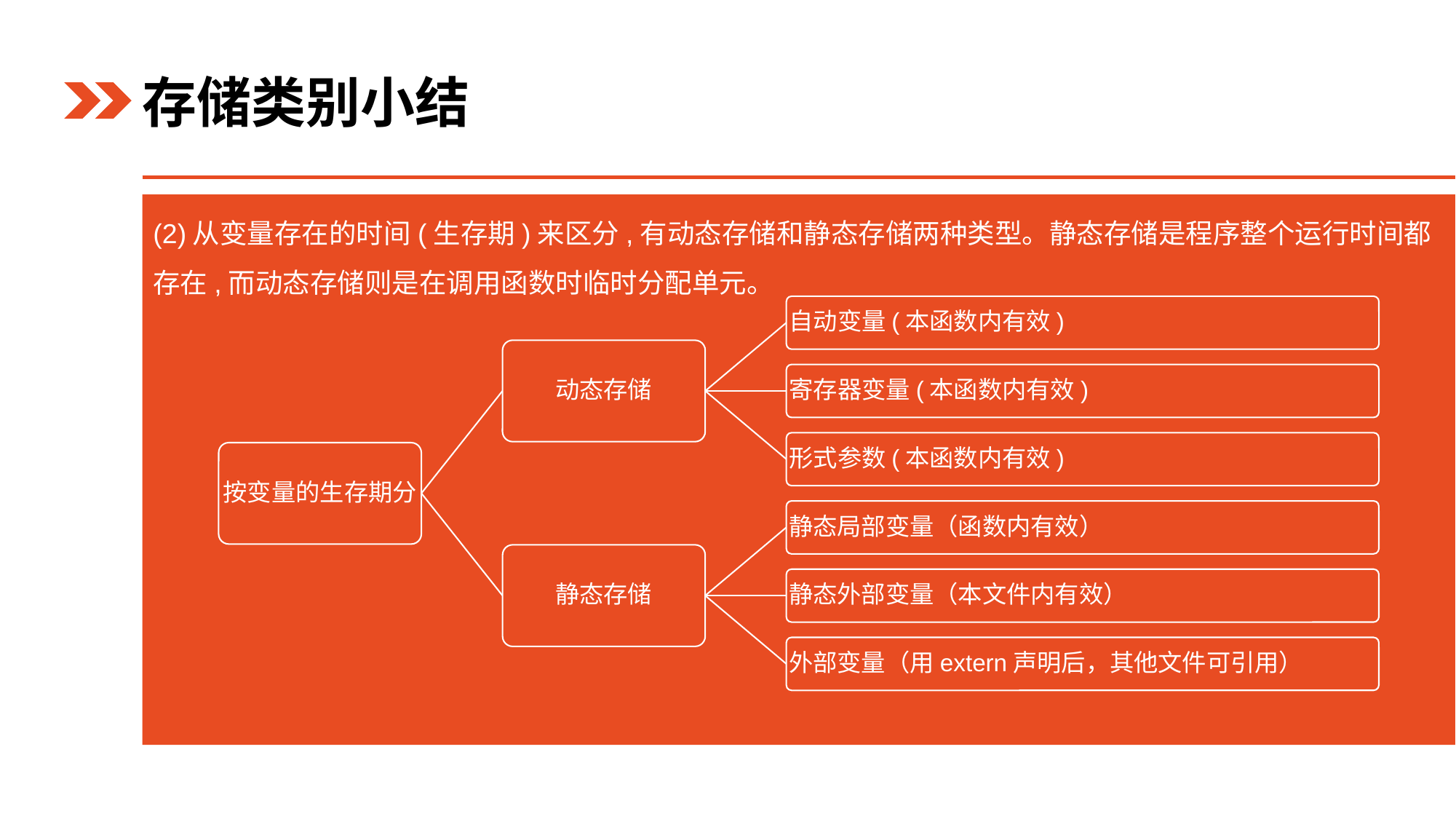

存储类别小结

按变量的生存期分

动态存储

自动变量(本函数内有效)

寄存器变量(本函数内有效)

形式参数(本函数内有效)

静态存储

静态局部变量（函数内有效）

静态外部变量（本文件内有效）

外部变量（用extern声明后，其他文件可引用）
(2)从变量存在的时间(生存期)来区分,有动态存储和静态存储两种类型。静态存储是程序整个运行时间都存在,而动态存储则是在调用函数时临时分配单元。